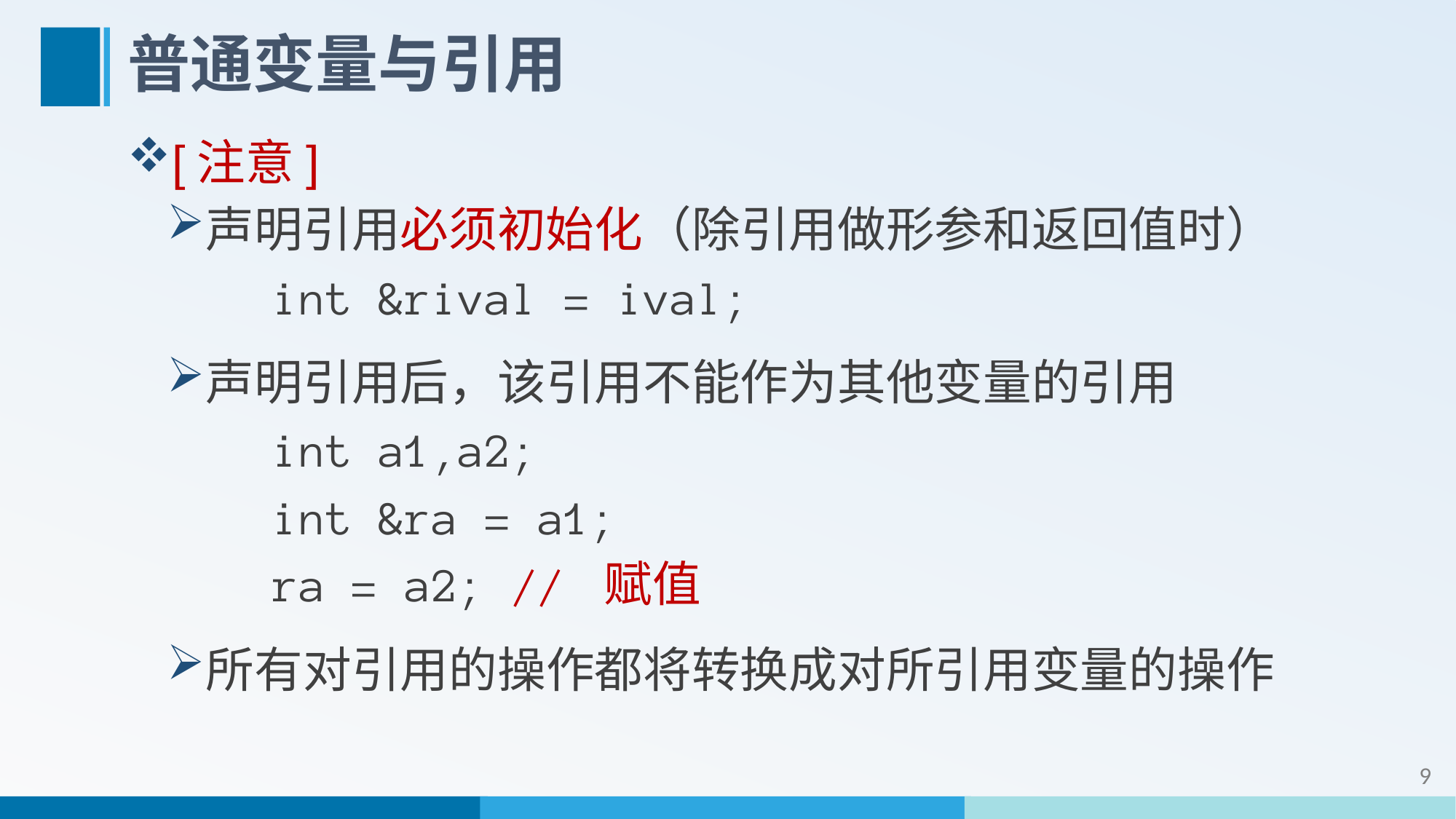

# 普通变量与引用
[注意]
声明引用必须初始化（除引用做形参和返回值时）
    int &rival = ival;
声明引用后，该引用不能作为其他变量的引用
    int a1,a2;
    int &ra = a1;
    ra = a2; // 赋值
所有对引用的操作都将转换成对所引用变量的操作